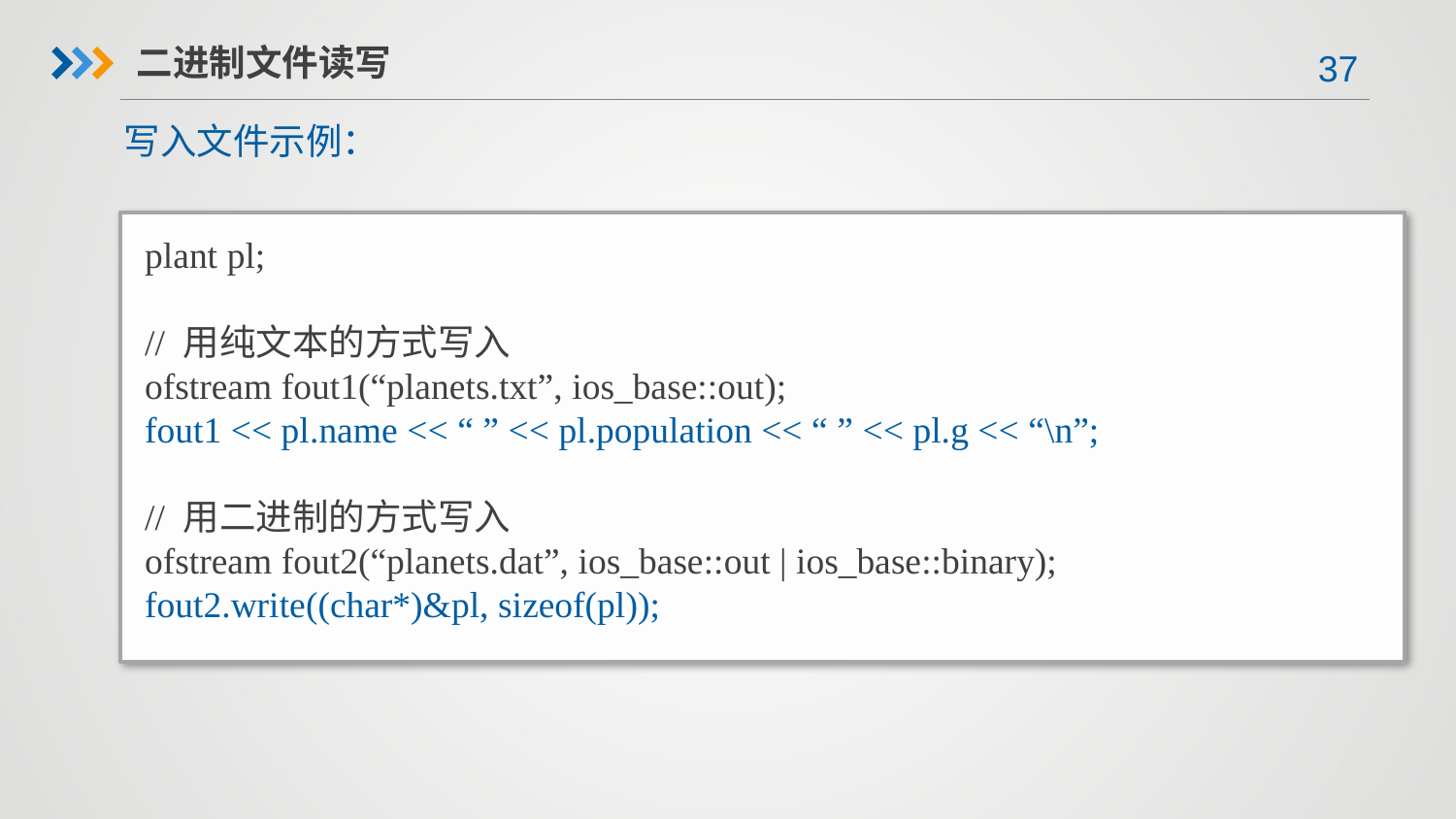

二进制文件读写
写入文件示例：

plant pl;

// 用纯文本的方式写入
ofstream fout1(“planets.txt”, ios_base::out);
fout1 << pl.name << “ ” << pl.population << “ ” << pl.g << “\n”;

// 用二进制的方式写入
ofstream fout2(“planets.dat”, ios_base::out | ios_base::binary);
fout2.write((char*)&pl, sizeof(pl));